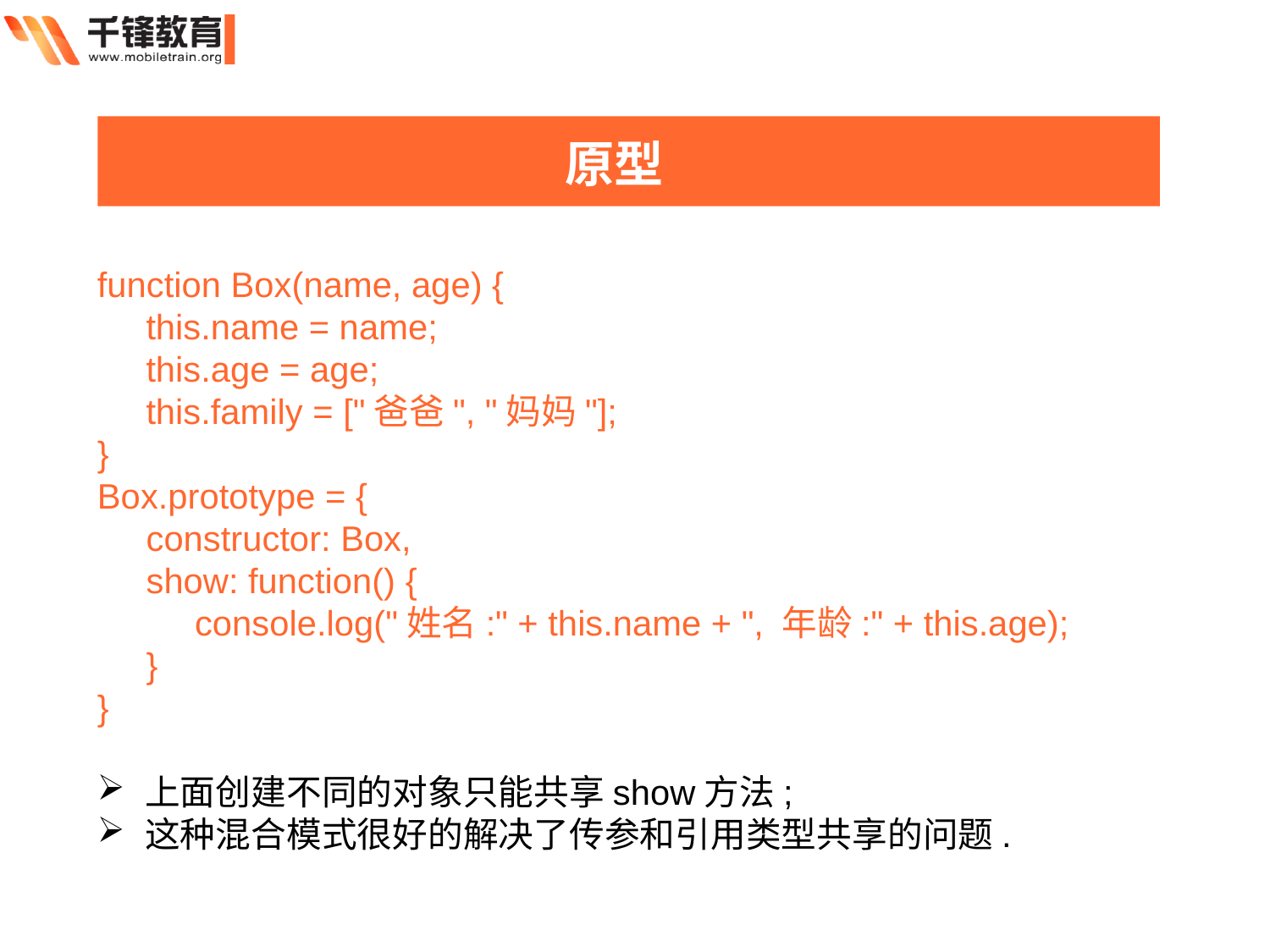

原型
function Box(name, age) {
     this.name = name;
     this.age = age;
     this.family = ["爸爸", "妈妈"];
}
Box.prototype = {
     constructor: Box,
     show: function() {
          console.log("姓名:" + this.name + ", 年龄:" + this.age);
     }
}

上面创建不同的对象只能共享show方法;
这种混合模式很好的解决了传参和引用类型共享的问题.